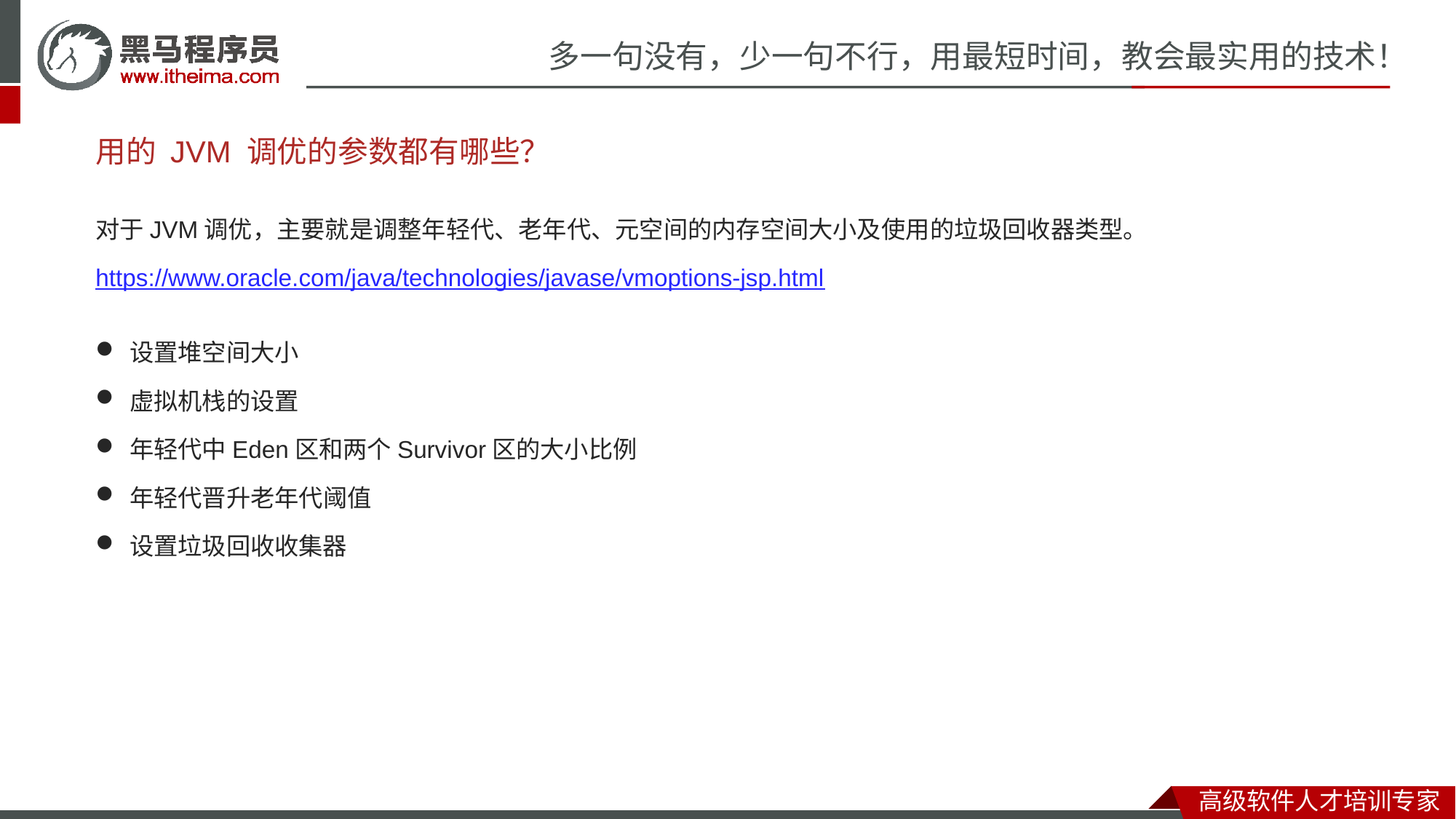

# 用的 JVM 调优的参数都有哪些？
对于JVM调优，主要就是调整年轻代、老年代、元空间的内存空间大小及使用的垃圾回收器类型。
https://www.oracle.com/java/technologies/javase/vmoptions-jsp.html
设置堆空间大小
虚拟机栈的设置
年轻代中Eden区和两个Survivor区的大小比例
年轻代晋升老年代阈值
设置垃圾回收收集器